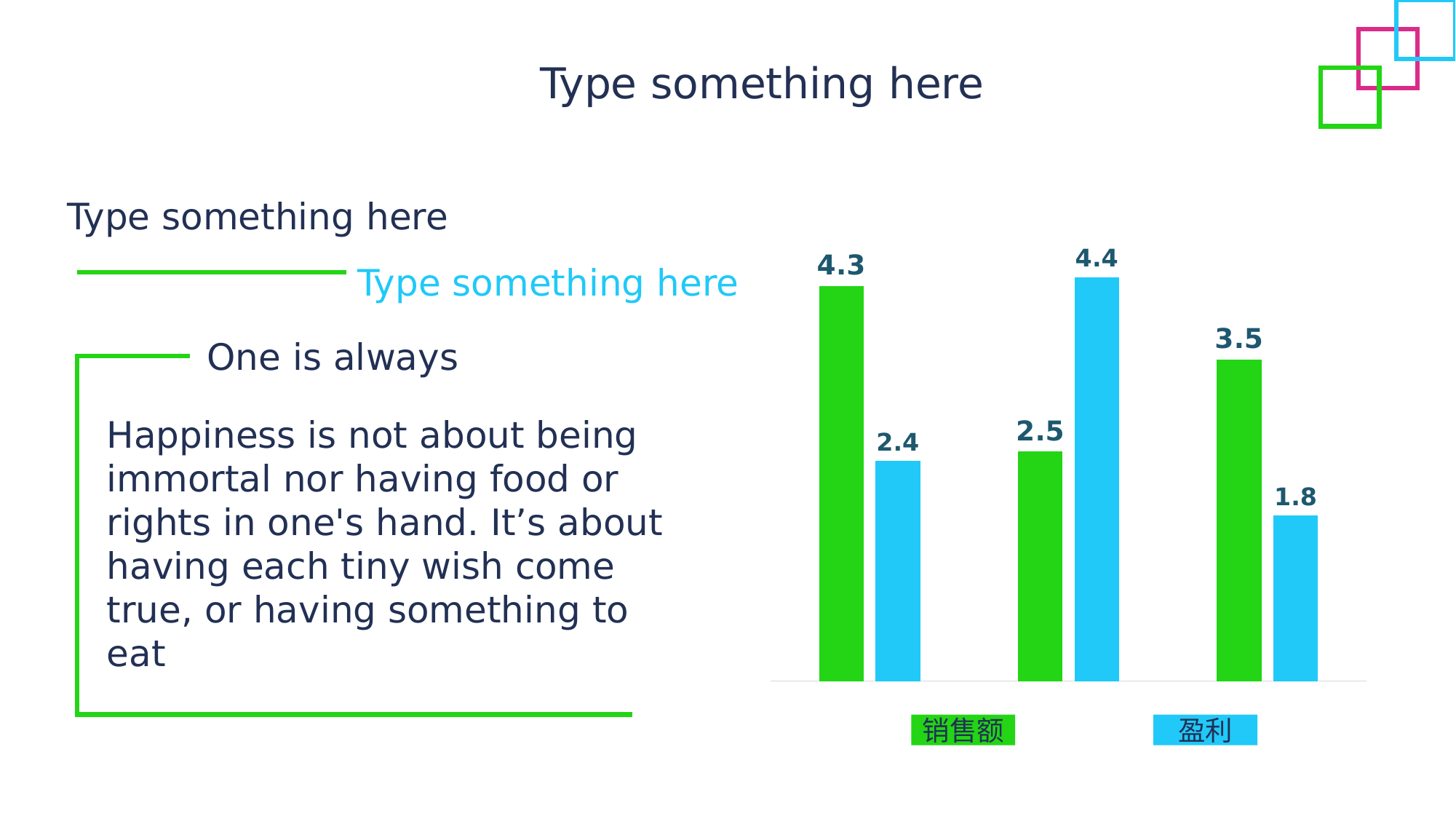

Type something here
Type something here

### Chart

| Category | 系列 1 | 系列 2 |
|---|---|---|
| 类别 1 | 4.3 | 2.4 |
| 类别 2 | 2.5 | 4.4 |
| 类别 3 | 3.5 | 1.8 |
Type something here

One is always

Happiness is not about being immortal nor having food or rights in one's hand. It’s about having each tiny wish come true, or having something to eat
销售额
盈利